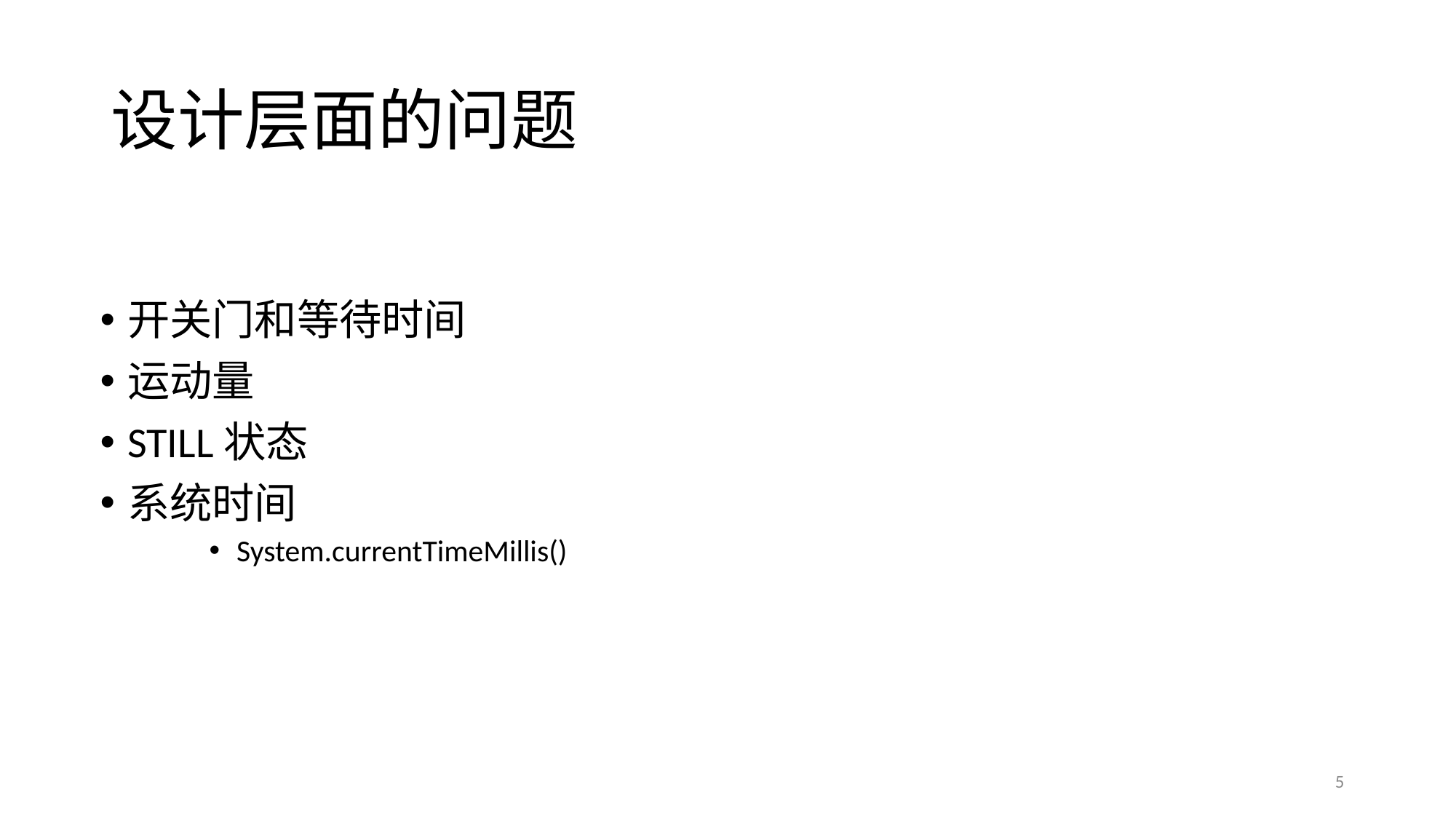

# 设计层面的问题

开关门和等待时间
运动量
STILL状态
系统时间
System.currentTimeMillis()

5